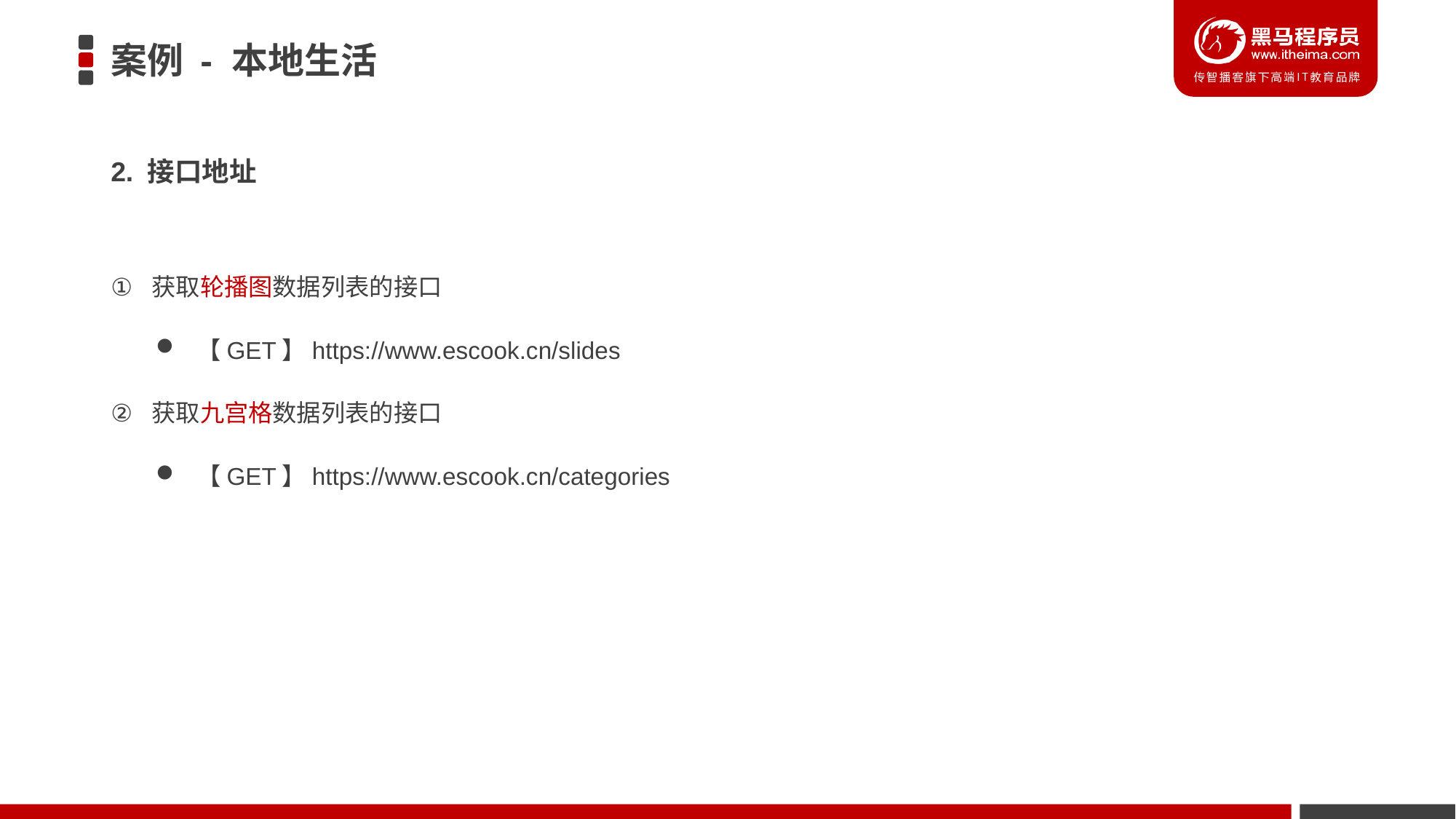

# 案例 - 本地生活
2. 接口地址
获取轮播图数据列表的接口
【GET】https://www.escook.cn/slides
获取九宫格数据列表的接口
【GET】https://www.escook.cn/categories